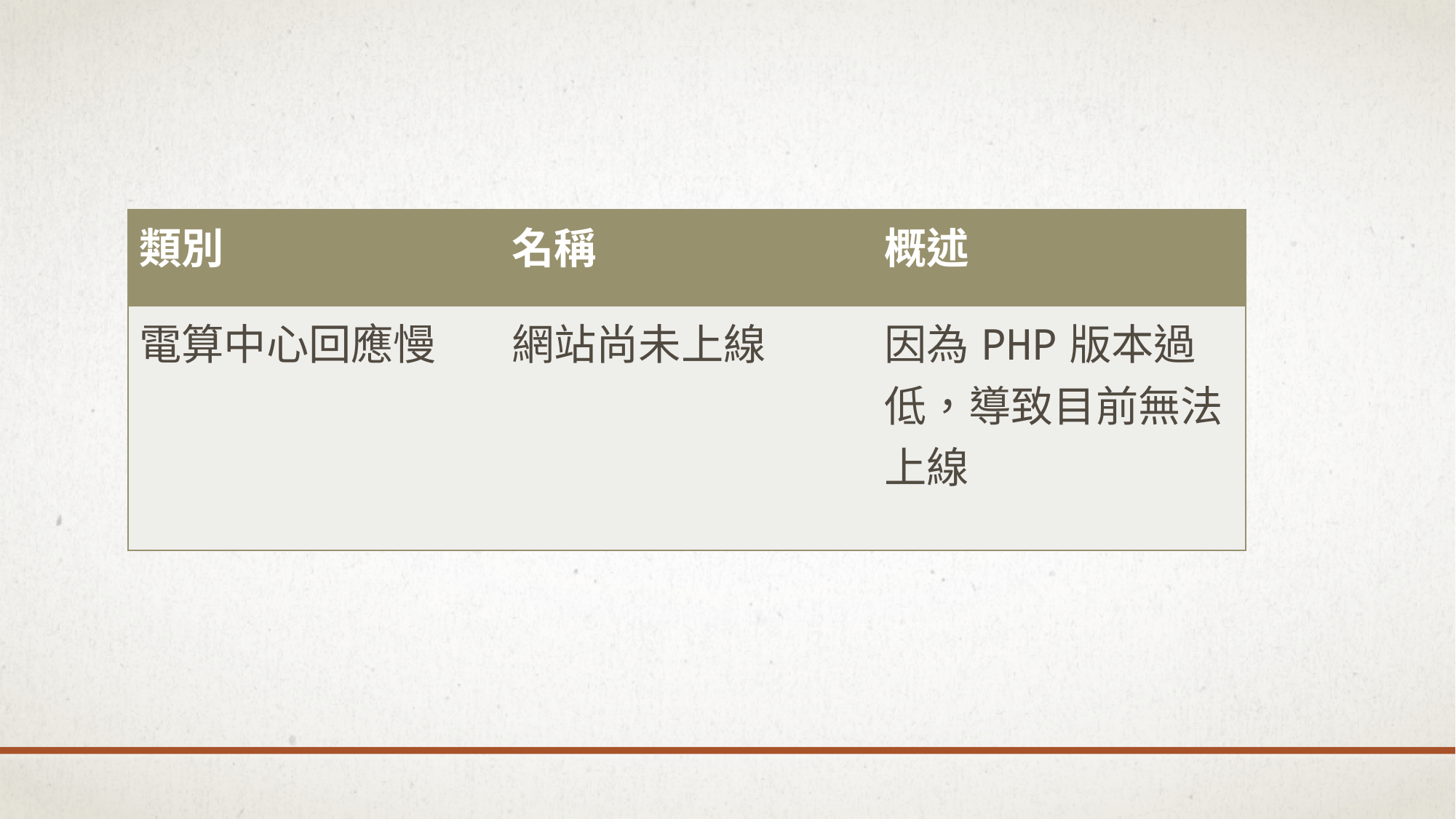

| 類別 | 名稱 | 概述 |
| --- | --- | --- |
| 電算中心回應慢 | 網站尚未上線 | 因為PHP版本過低，導致目前無法上線 |